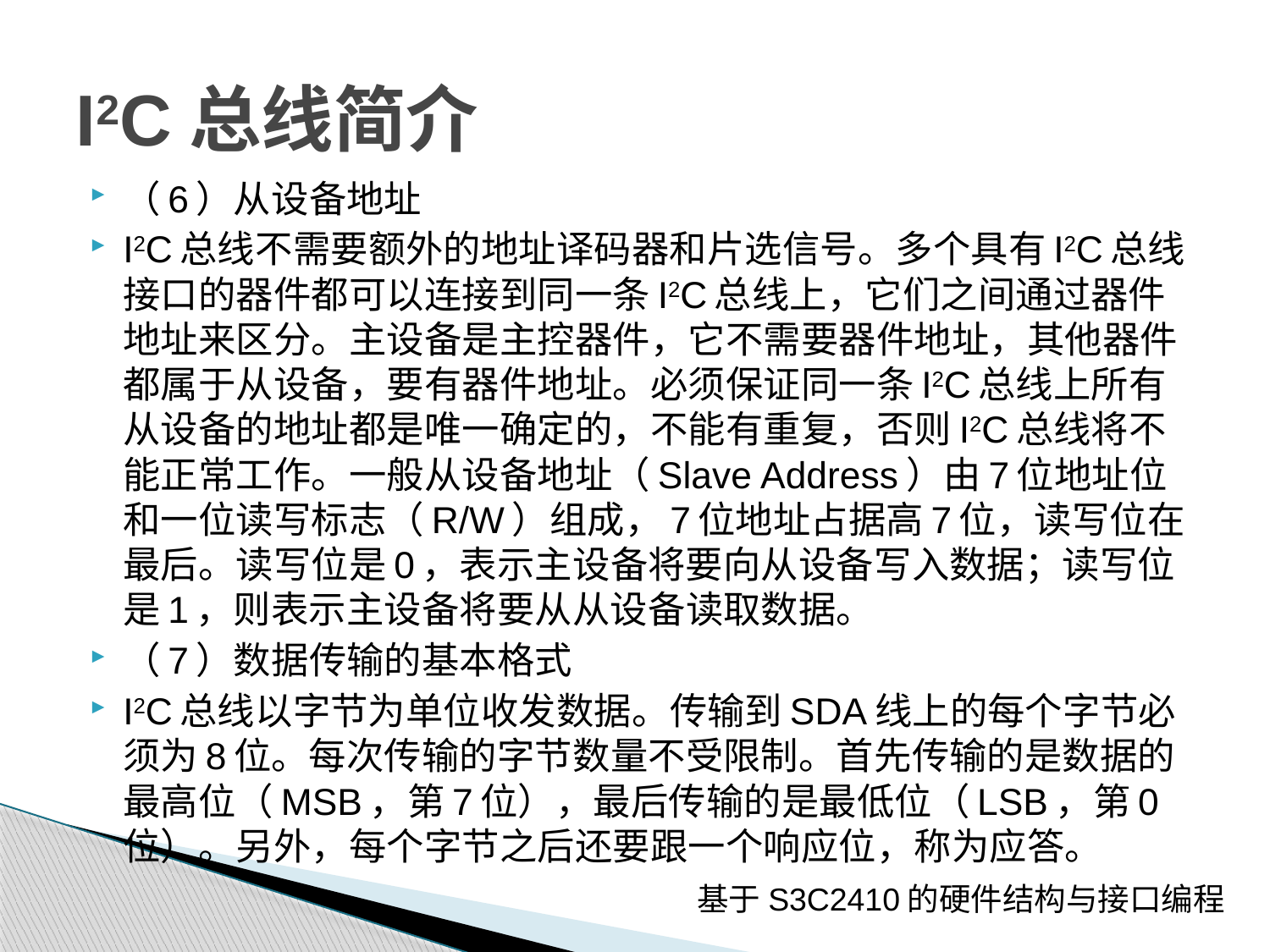

# I2C总线简介
（6）从设备地址
I2C总线不需要额外的地址译码器和片选信号。多个具有I2C总线接口的器件都可以连接到同一条I2C总线上，它们之间通过器件地址来区分。主设备是主控器件，它不需要器件地址，其他器件都属于从设备，要有器件地址。必须保证同一条I2C总线上所有从设备的地址都是唯一确定的，不能有重复，否则I2C总线将不能正常工作。一般从设备地址（Slave Address）由7位地址位和一位读写标志（R/W）组成，7位地址占据高7位，读写位在最后。读写位是0，表示主设备将要向从设备写入数据；读写位是1，则表示主设备将要从从设备读取数据。
（7）数据传输的基本格式
I2C总线以字节为单位收发数据。传输到SDA线上的每个字节必须为8位。每次传输的字节数量不受限制。首先传输的是数据的最高位（MSB，第7位），最后传输的是最低位（LSB，第0位）。另外，每个字节之后还要跟一个响应位，称为应答。

基于S3C2410的硬件结构与接口编程